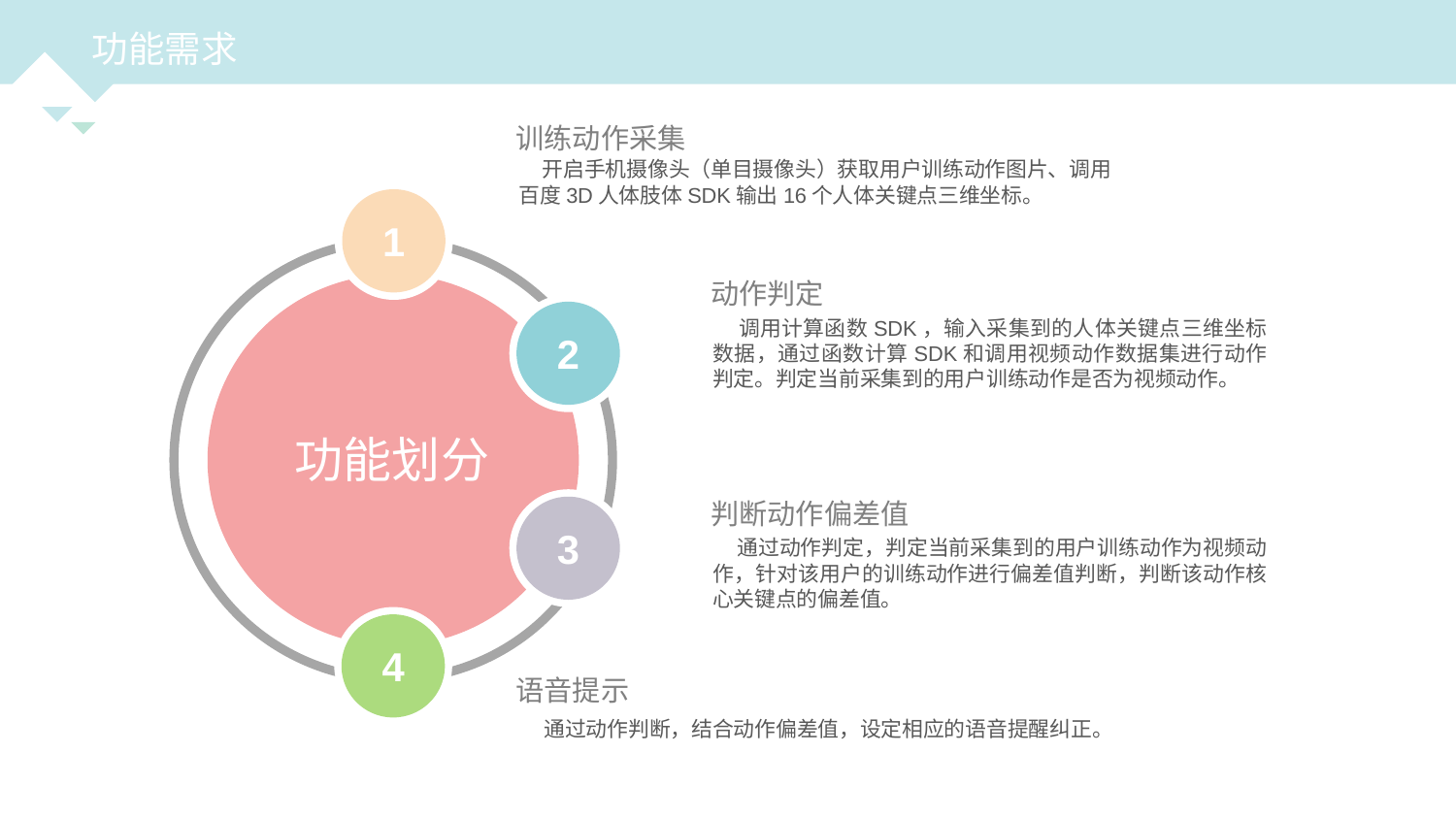

功能需求
训练动作采集
    开启手机摄像头（单目摄像头）获取用户训练动作图片、调用百度3D人体肢体SDK输出16个人体关键点三维坐标。

1

功能划分
动作判定
    调用计算函数SDK，输入采集到的人体关键点三维坐标数据，通过函数计算SDK和调用视频动作数据集进行动作判定。判定当前采集到的用户训练动作是否为视频动作。

2

3
判断动作偏差值
    通过动作判定，判定当前采集到的用户训练动作为视频动作，针对该用户的训练动作进行偏差值判断，判断该动作核心关键点的偏差值。

4
语音提示
     通过动作判断，结合动作偏差值，设定相应的语音提醒纠正。